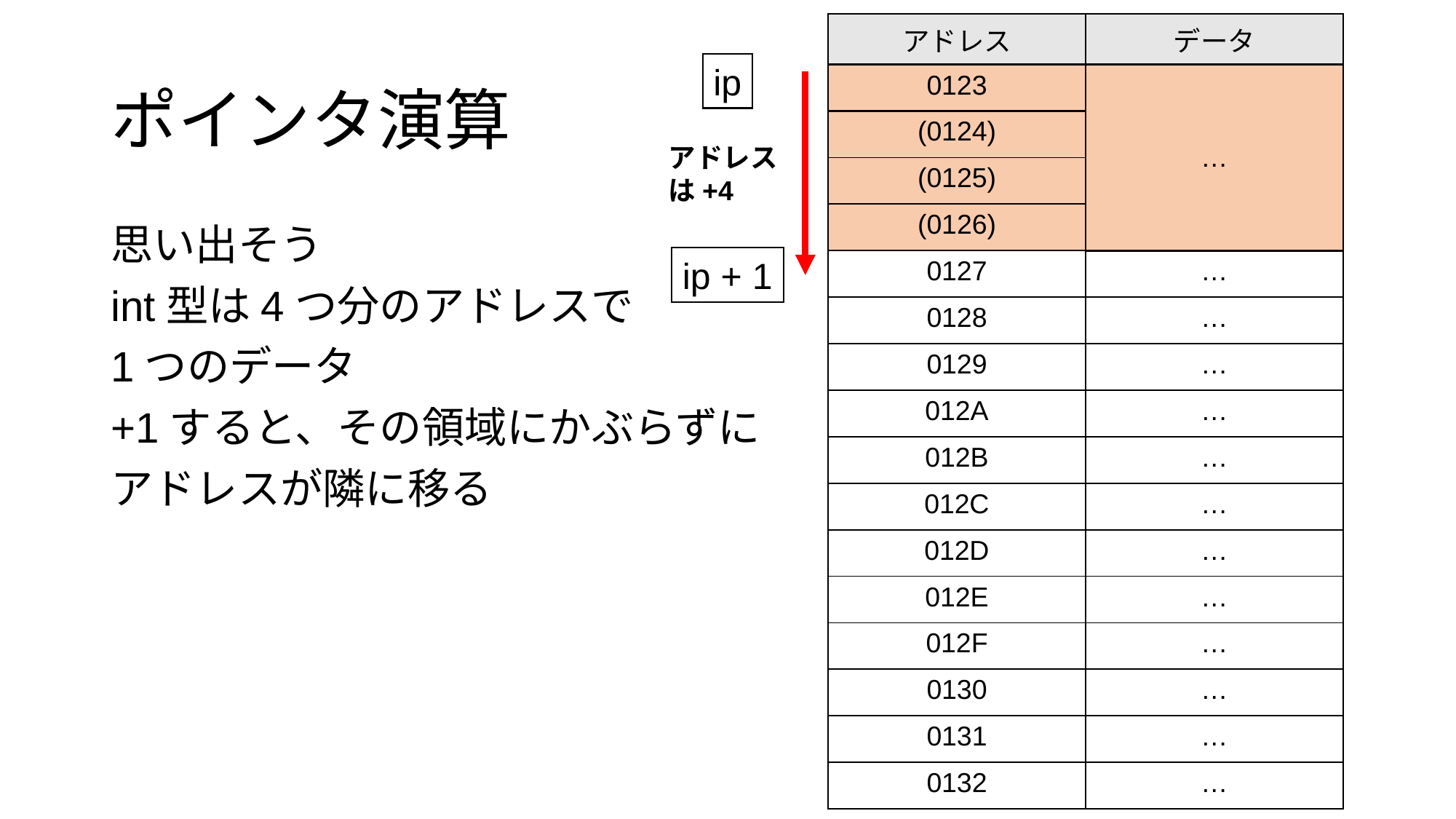

| アドレス | データ |
| --- | --- |
| 0123 | … |
| (0124) |  |
| (0125) |  |
| (0126) |  |
| 0127 | … |
| 0128 | … |
| 0129 | … |
| 012A | … |
| 012B | … |
| 012C | … |
| 012D | … |
| 012E | … |
| 012F | … |
| 0130 | … |
| 0131 | … |
| 0132 | … |
# ポインタ演算
ip
アドレスは+4
思い出そう
int型は4つ分のアドレスで
1つのデータ
+1すると、その領域にかぶらずに
アドレスが隣に移る
ip + 1